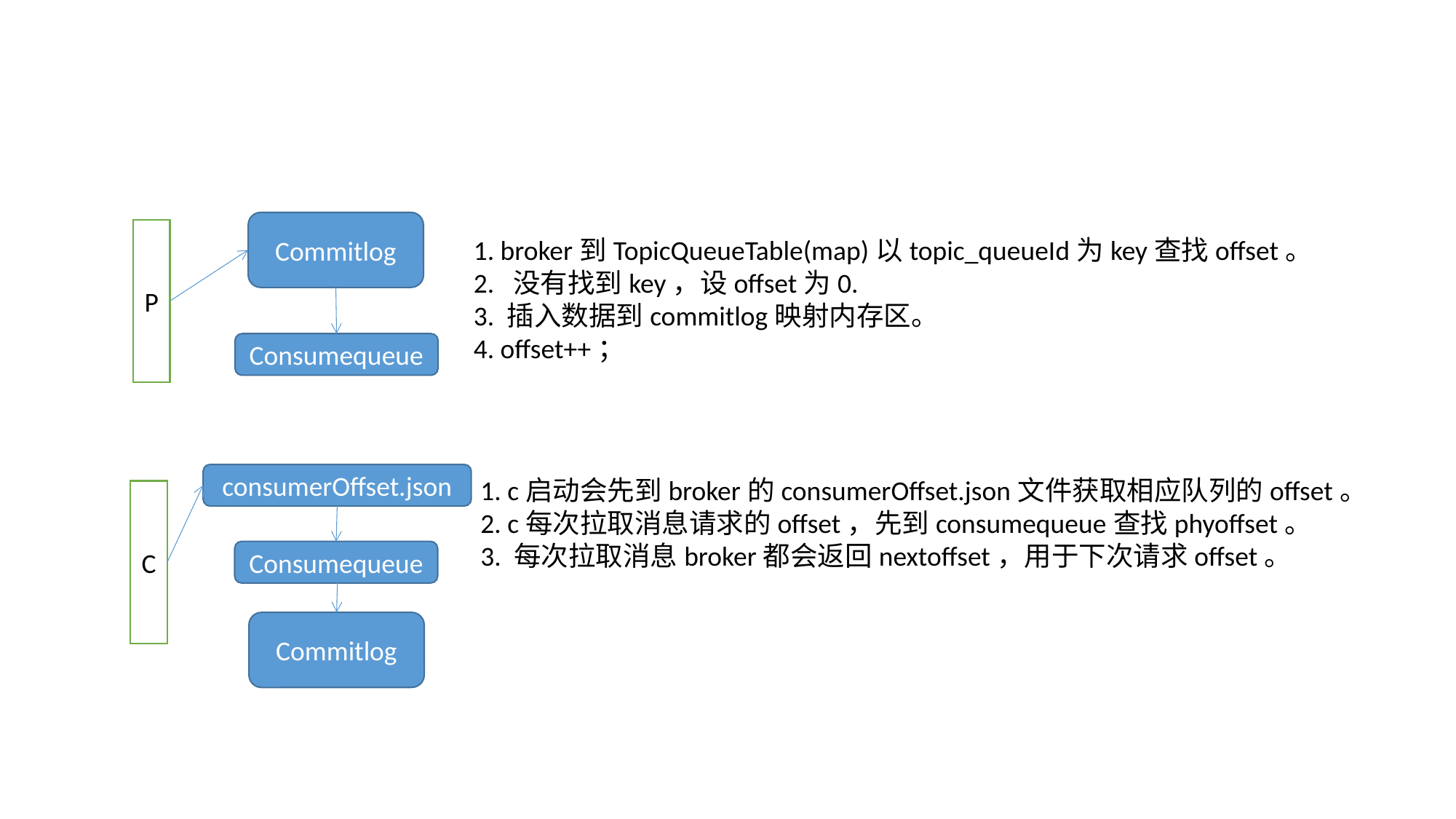

#

Commitlog
P
1. broker到TopicQueueTable(map)以topic_queueId为key查找offset。
2.  没有找到key，设offset为0.
3. 插入数据到commitlog映射内存区。
4. offset++；
Consumequeue
consumerOffset.json
1. c启动会先到broker的consumerOffset.json文件获取相应队列的offset。
2. c每次拉取消息请求的offset，先到consumequeue查找phyoffset。
3. 每次拉取消息broker都会返回nextoffset，用于下次请求offset。
C
Consumequeue
Commitlog